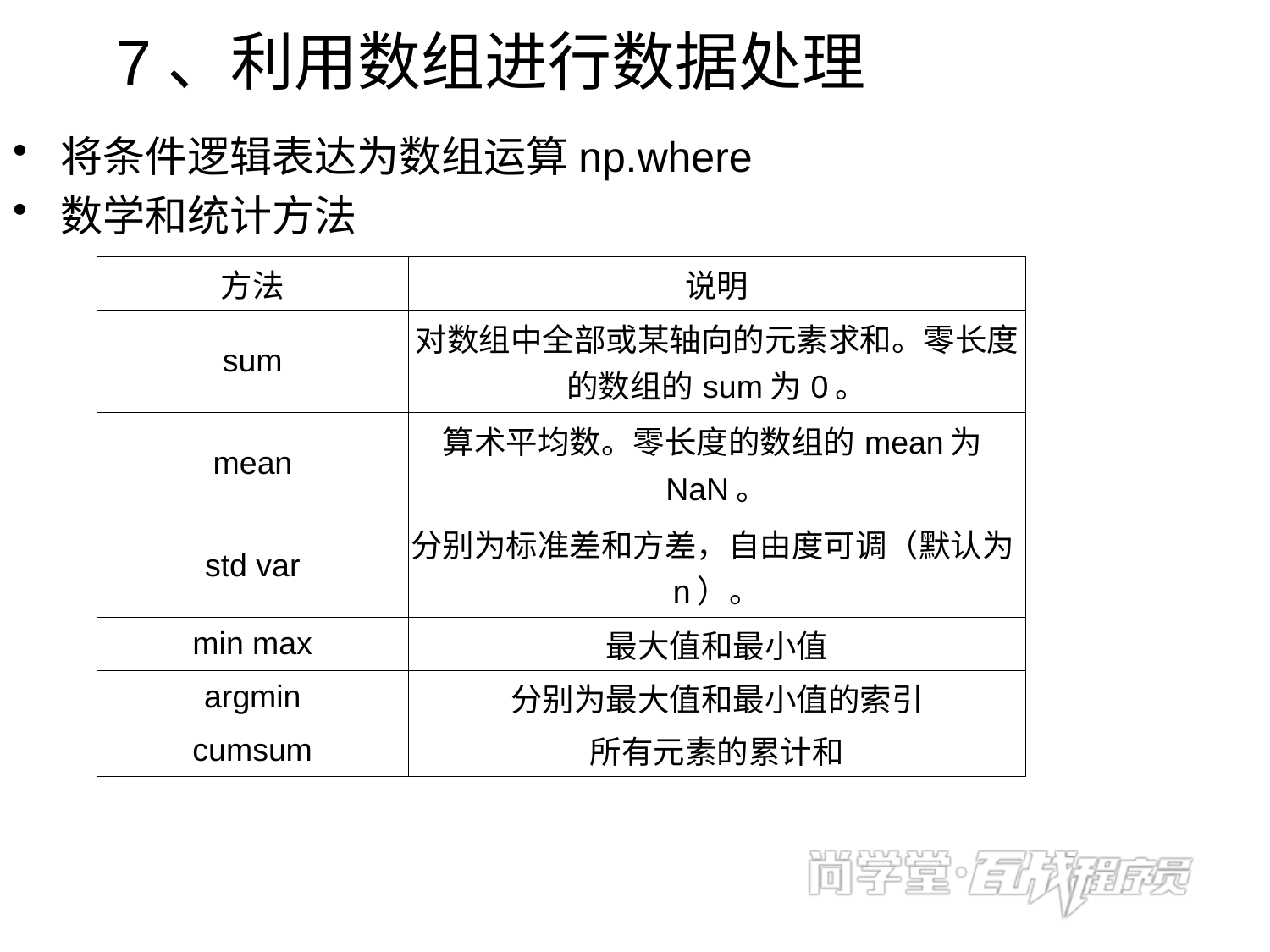

# 7、利用数组进行数据处理
将条件逻辑表达为数组运算np.where
数学和统计方法

| 方法 | 说明 |
| --- | --- |
| sum | 对数组中全部或某轴向的元素求和。零长度的数组的sum为0。 |
| mean | 算术平均数。零长度的数组的mean为NaN。 |
| std var | 分别为标准差和方差，自由度可调（默认为n）。 |
| min max | 最大值和最小值 |
| argmin | 分别为最大值和最小值的索引 |
| cumsum | 所有元素的累计和 |